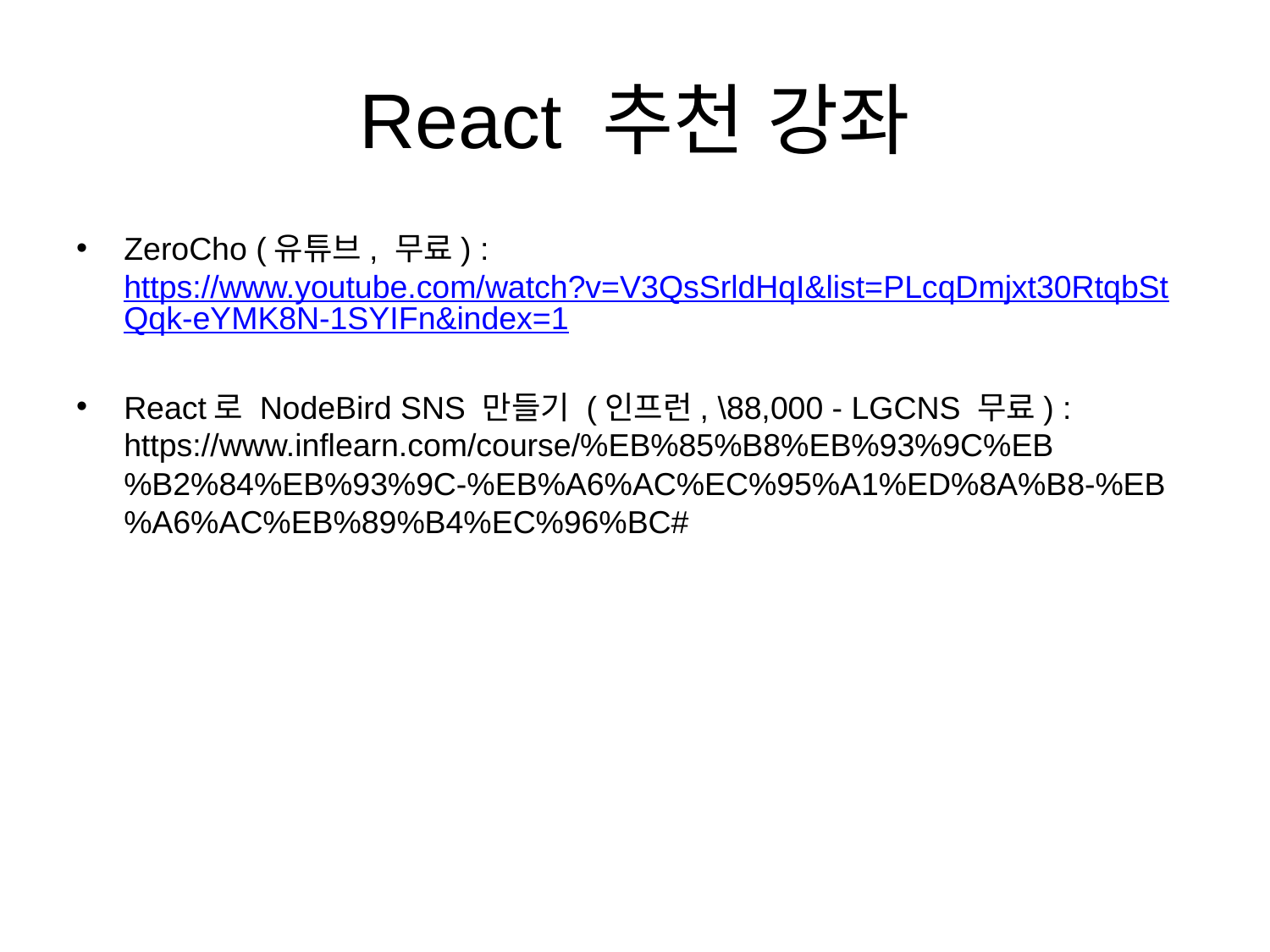

# React 추천 강좌
ZeroCho (유튜브, 무료) : https://www.youtube.com/watch?v=V3QsSrldHqI&list=PLcqDmjxt30RtqbStQqk-eYMK8N-1SYIFn&index=1

React로 NodeBird SNS 만들기 (인프런, \88,000 - LGCNS 무료) : https://www.inflearn.com/course/%EB%85%B8%EB%93%9C%EB%B2%84%EB%93%9C-%EB%A6%AC%EC%95%A1%ED%8A%B8-%EB%A6%AC%EB%89%B4%EC%96%BC#